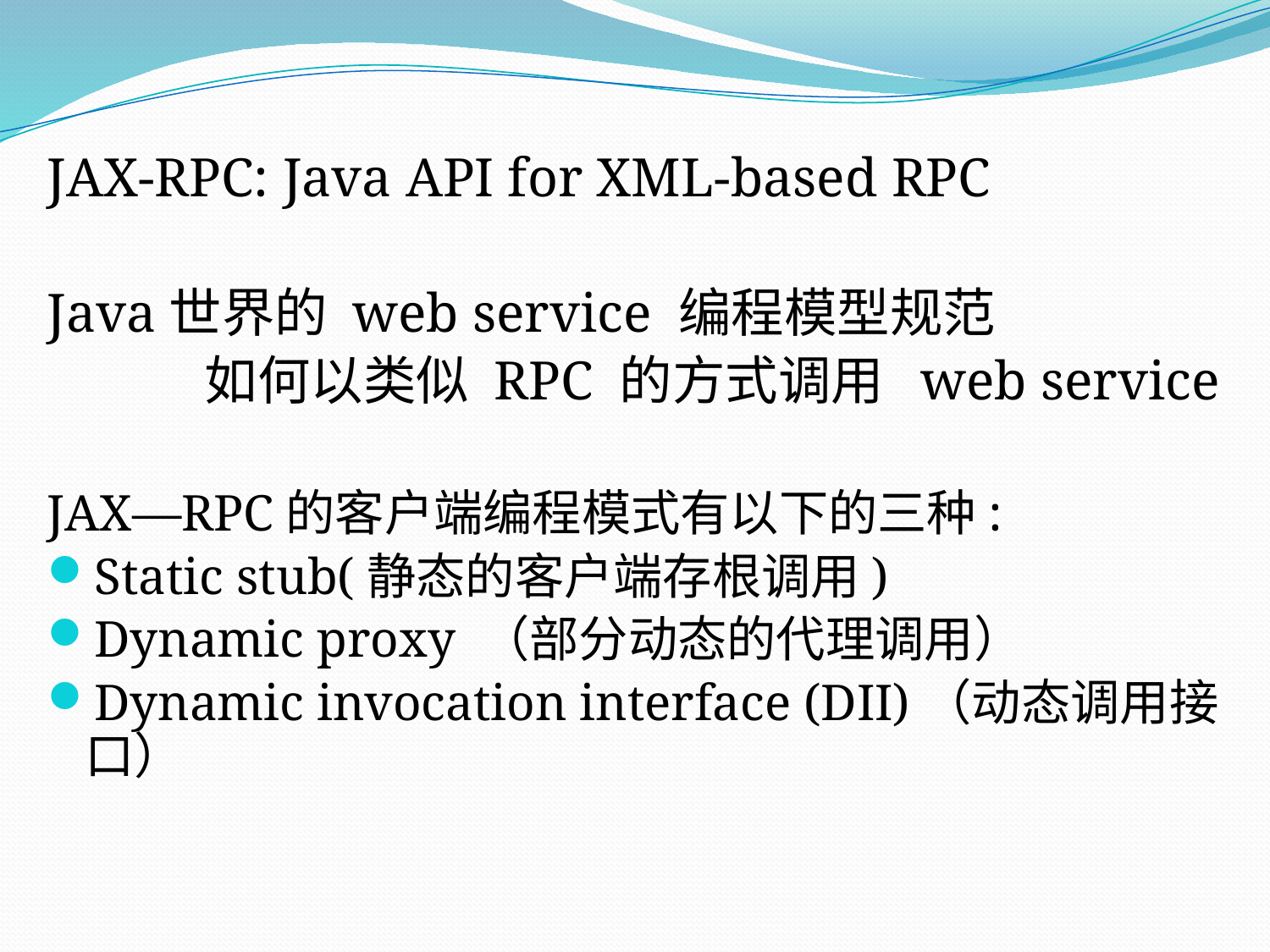

JAX-RPC: Java API for XML-based RPC

Java世界的 web service 编程模型规范
	         如何以类似 RPC 的方式调用  web service

JAX—RPC的客户端编程模式有以下的三种:
Static stub(静态的客户端存根调用)
Dynamic proxy （部分动态的代理调用）
Dynamic invocation interface (DII)（动态调用接口）